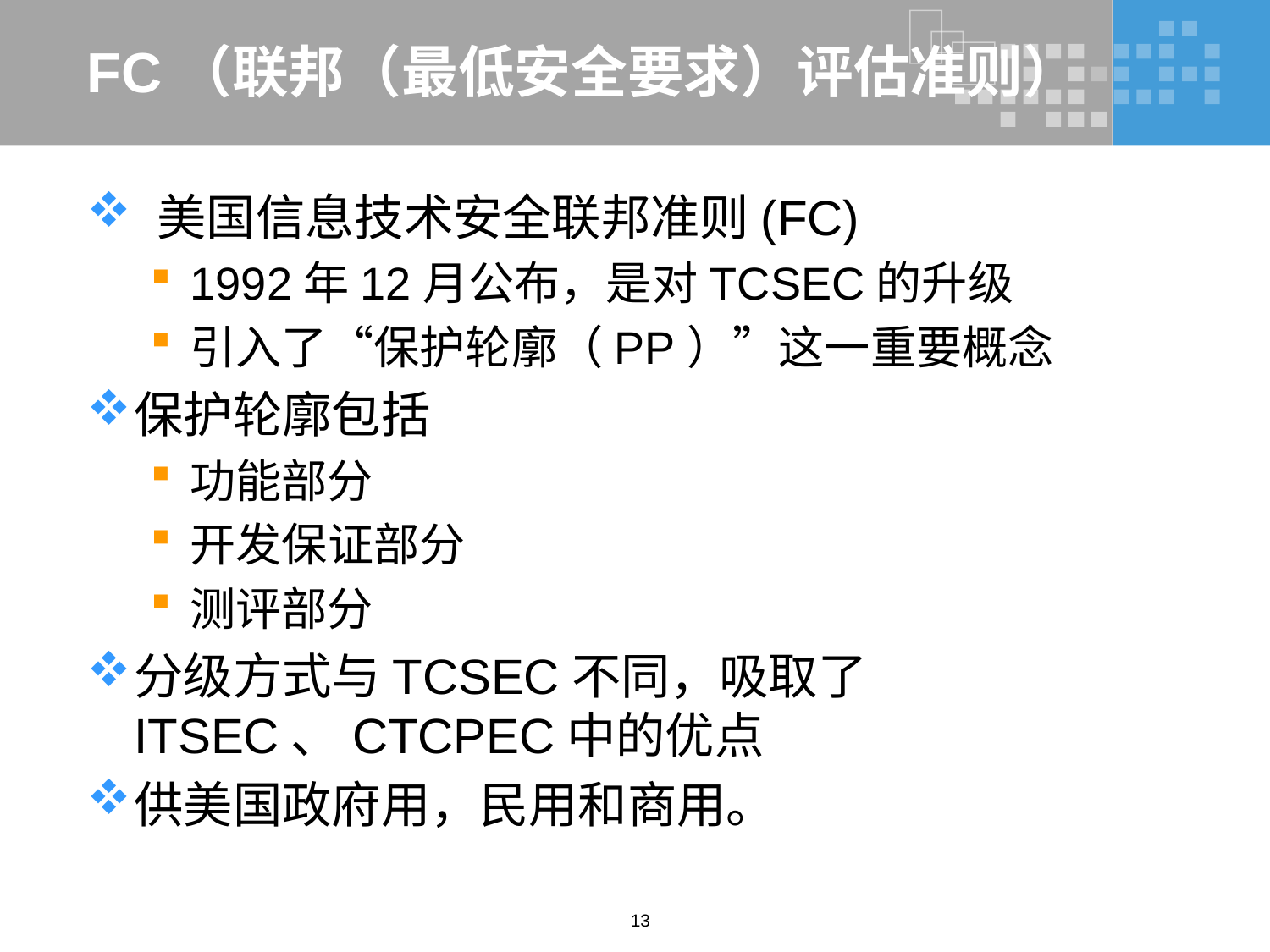

# FC（联邦（最低安全要求）评估准则）
 美国信息技术安全联邦准则(FC)
1992年12月公布，是对TCSEC的升级
引入了“保护轮廓（PP）”这一重要概念
保护轮廓包括
功能部分
开发保证部分
测评部分
分级方式与TCSEC不同，吸取了ITSEC、CTCPEC中的优点
供美国政府用，民用和商用。
13